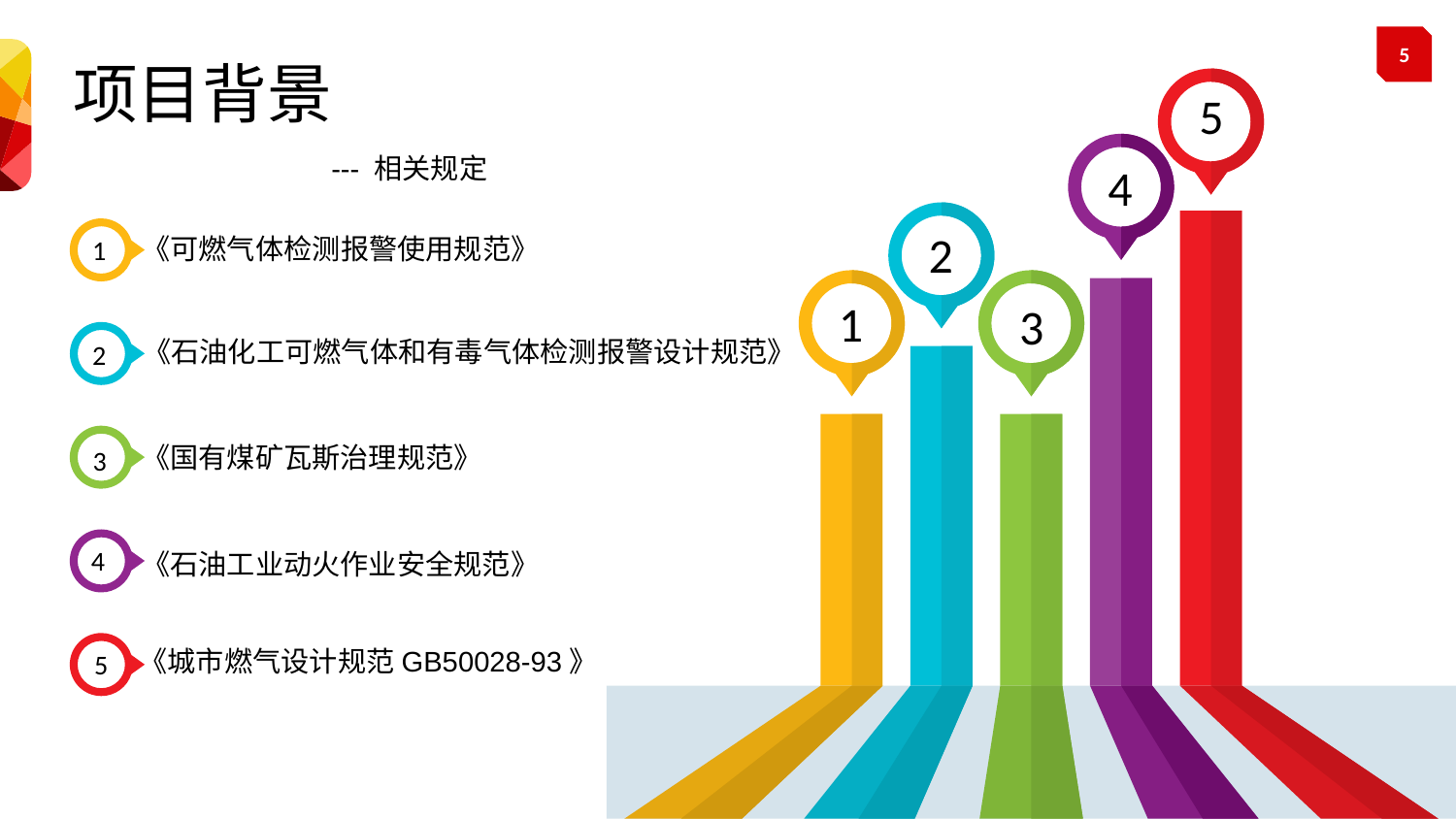

项目背景

1

5
4
2
3
--- 相关规定

《可燃气体检测报警使用规范》
1

《石油化工可燃气体和有毒气体检测报警设计规范》
2

《国有煤矿瓦斯治理规范》
3

4
《石油工业动火作业安全规范》

《城市燃气设计规范GB50028-93》
5